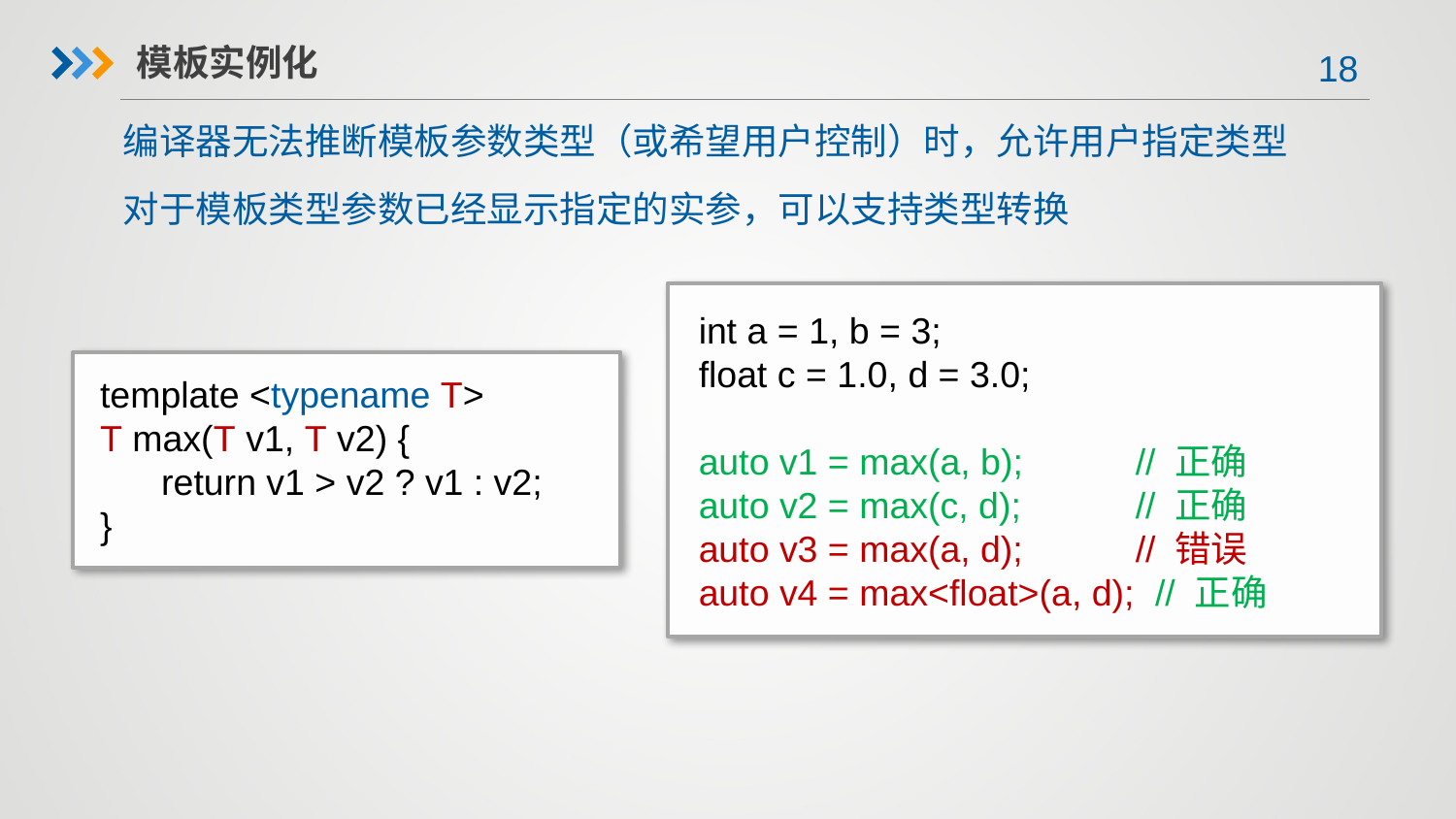

模板实例化
编译器无法推断模板参数类型（或希望用户控制）时，允许用户指定类型
对于模板类型参数已经显示指定的实参，可以支持类型转换

int a = 1, b = 3;
float c = 1.0, d = 3.0;

auto v1 = max(a, b);	// 正确
auto v2 = max(c, d);	// 正确
auto v3 = max(a, d);	// 错误
auto v4 = max<float>(a, d);  // 正确

template <typename T>
T max(T v1, T v2) {
      return v1 > v2 ? v1 : v2;
}